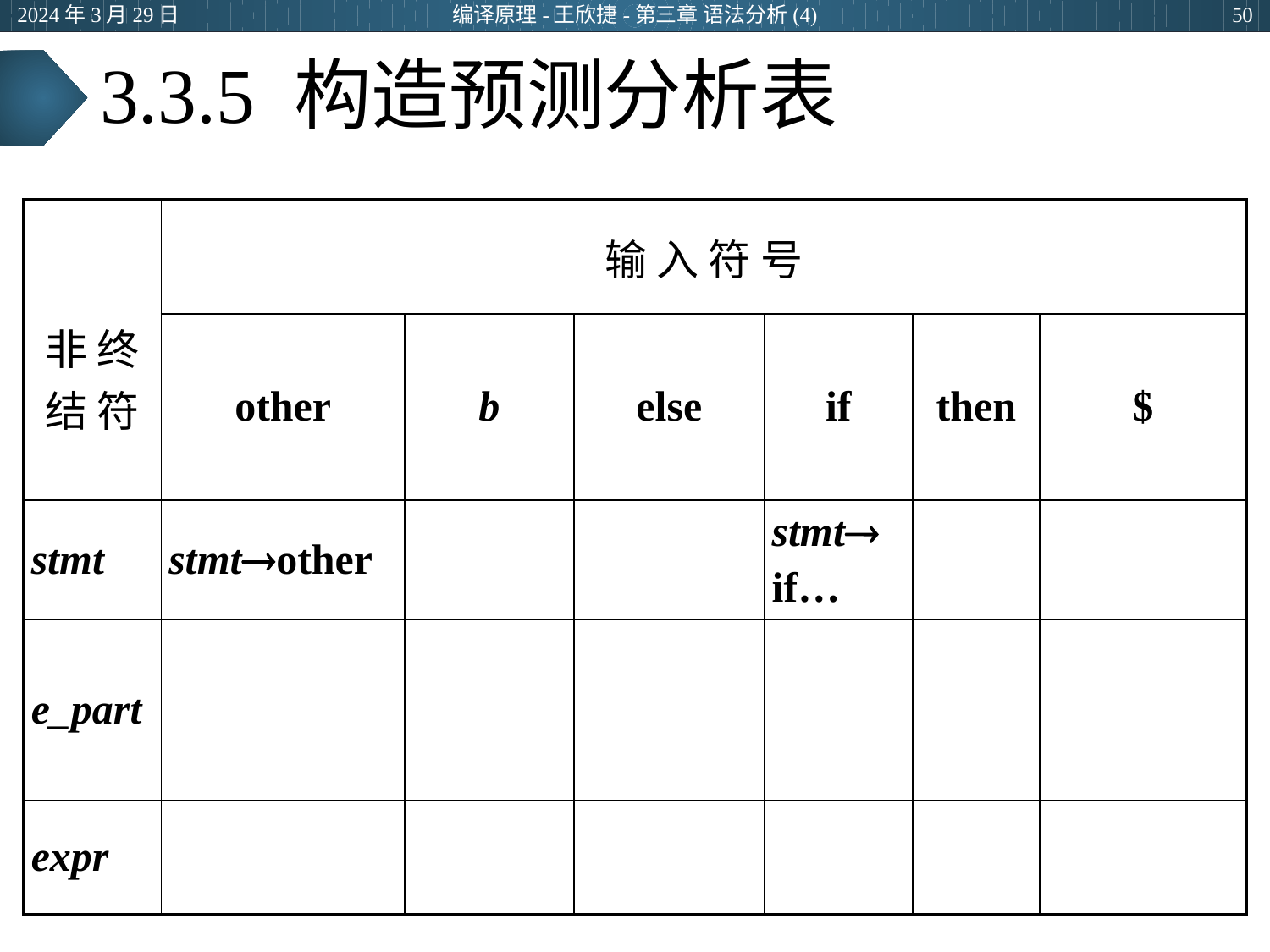

2024年3月29日
编译原理-王欣捷-第三章 语法分析(4)
50
# 3.3.5 构造预测分析表
| 非 终 结 符 | 输 入 符 号 |  |  |  |  |  |
| --- | --- | --- | --- | --- | --- | --- |
|  | other | b | else | if | then | $ |
| stmt | stmt→other |  |  | stmt→ if… |  |  |
| e\_part |  |  |  |  |  |  |
| expr |  |  |  |  |  |  |